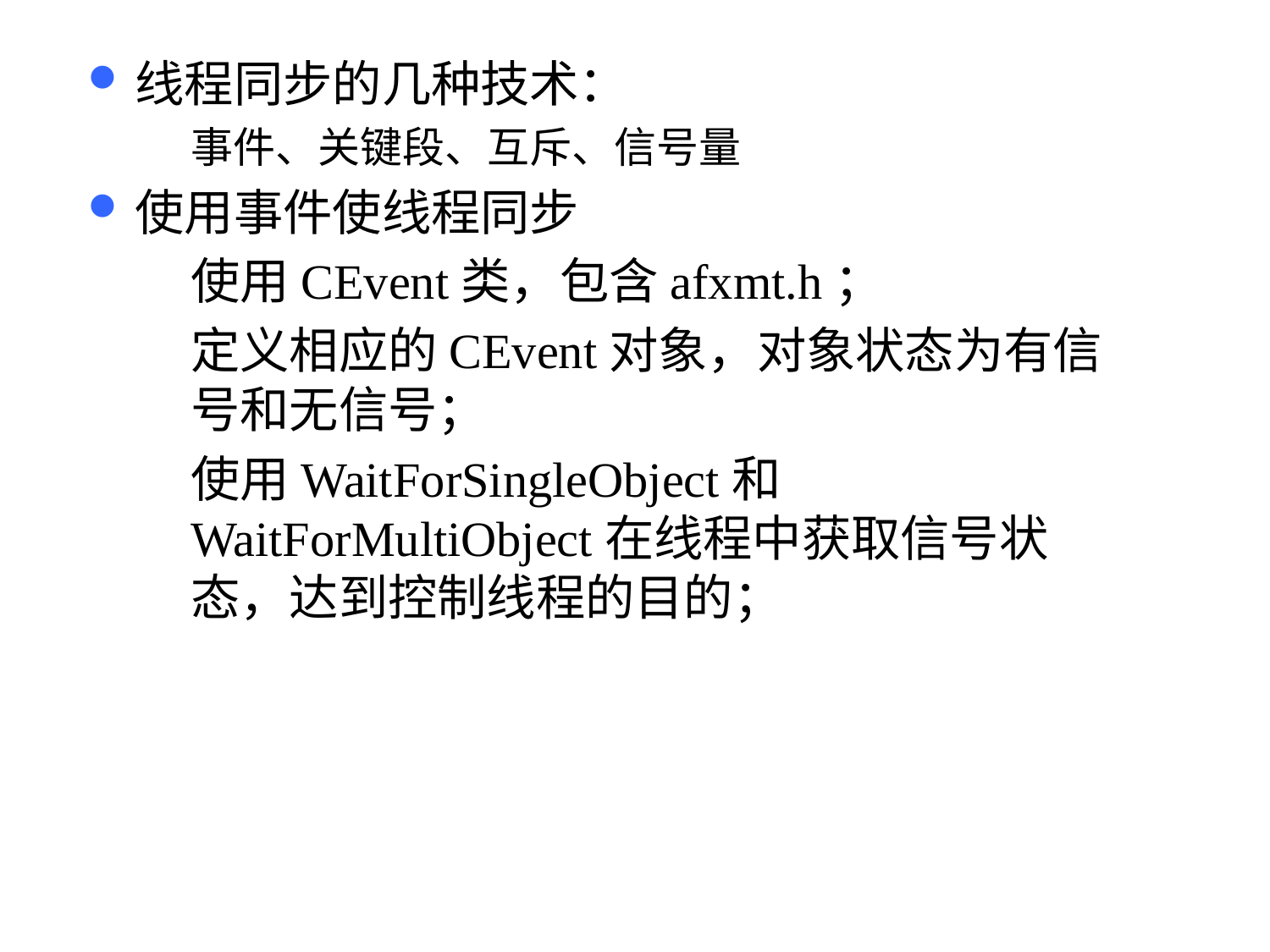

线程同步的几种技术：
事件、关键段、互斥、信号量
使用事件使线程同步
使用CEvent类，包含afxmt.h；
定义相应的CEvent对象，对象状态为有信号和无信号；
使用WaitForSingleObject和WaitForMultiObject在线程中获取信号状态，达到控制线程的目的；

143